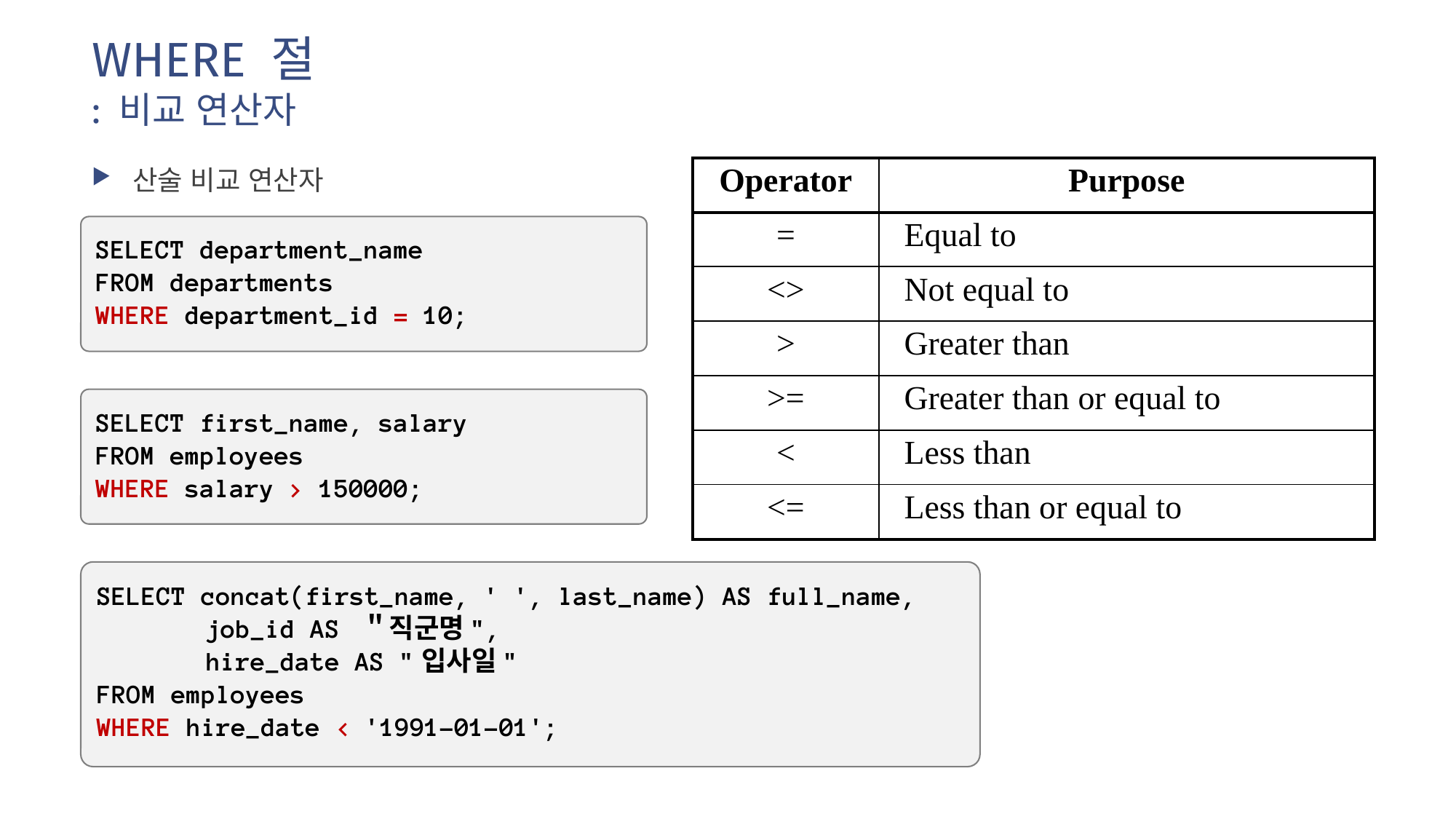

# WHERE 절 : 비교 연산자
| Operator | Purpose |
| --- | --- |
| = | Equal to |
| <> | Not equal to |
| > | Greater than |
| >= | Greater than or equal to |
| < | Less than |
| <= | Less than or equal to |
산술 비교 연산자
SELECT department_name
FROM departments
WHERE department_id = 10;
SELECT first_name, salary
FROM employees
WHERE salary > 150000;
SELECT concat(first_name, ' ', last_name) AS full_name,
		job_id AS ＂직군명",
		hire_date AS "입사일"
FROM employees
WHERE hire_date < '1991-01-01';